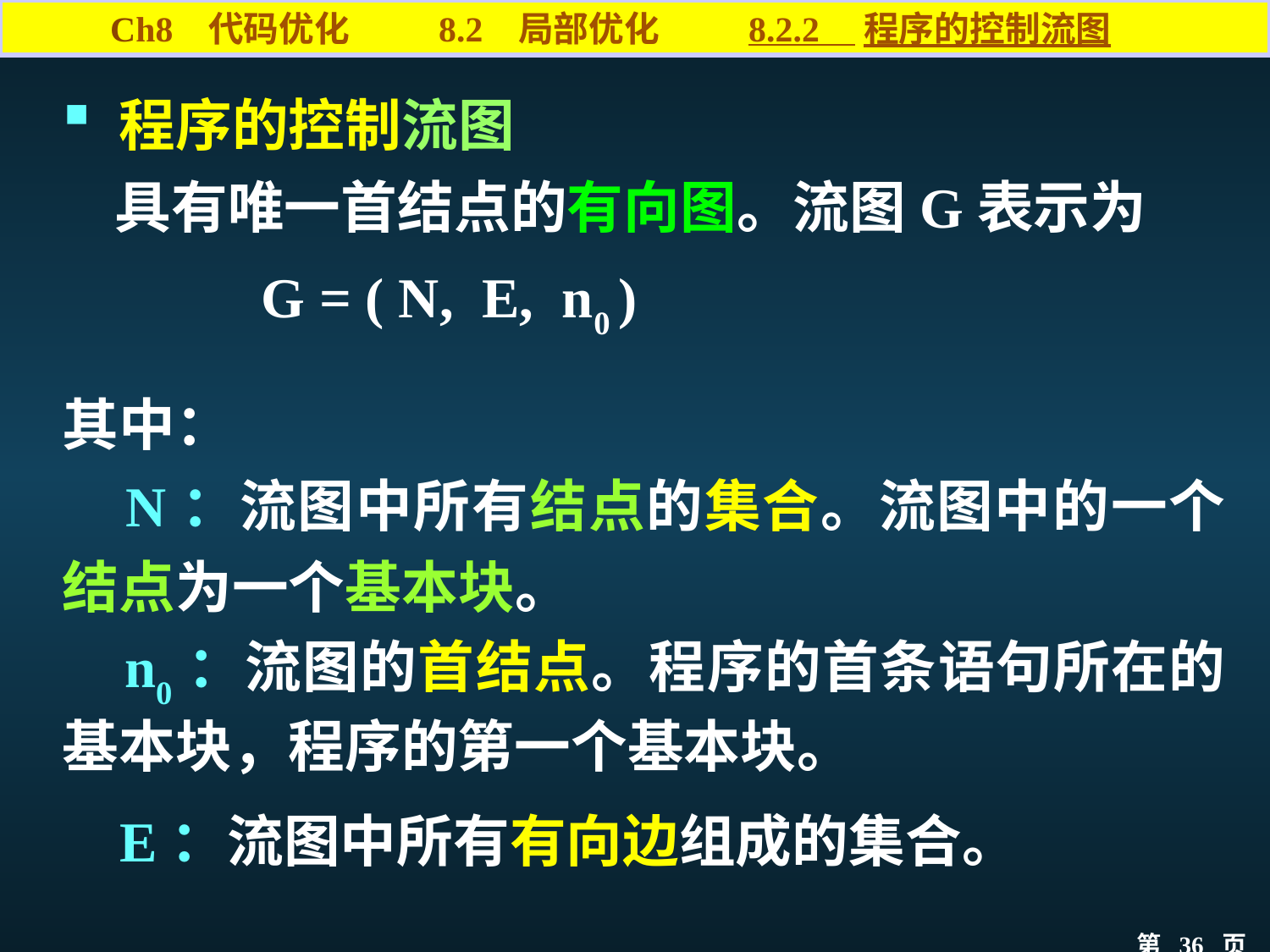

Ch8   代码优化          8.2   局部优化          8.2.2    程序的控制流图
 程序的控制流图
   具有唯一首结点的有向图。流图G表示为
              G = ( N,  E,  n0 )
其中：
    N：流图中所有结点的集合。流图中的一个结点为一个基本块。
    n0：流图的首结点。程序的首条语句所在的基本块，程序的第一个基本块。
    E：流图中所有有向边组成的集合。